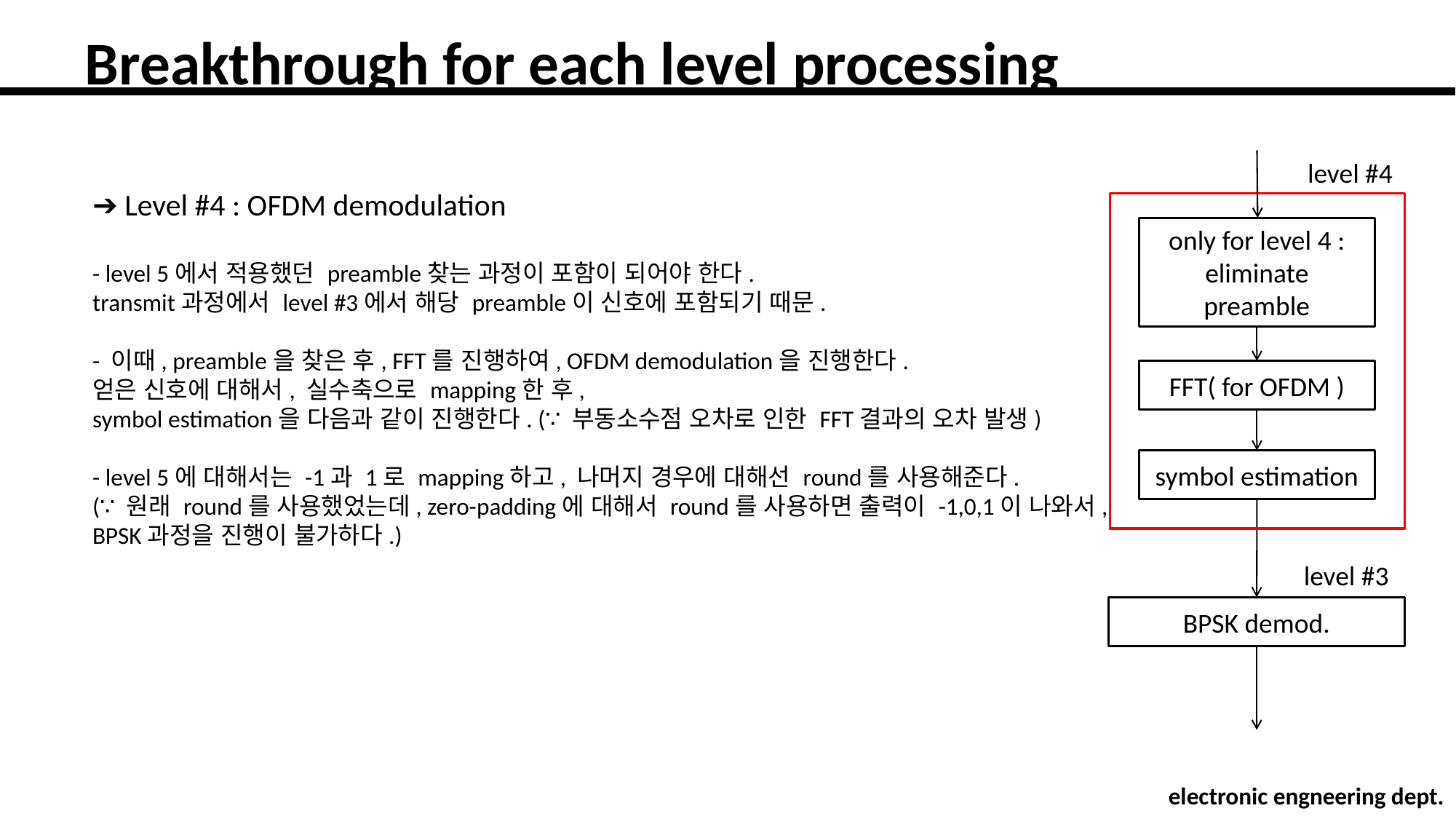

# Breakthrough for each level processing

level #4
➔ Level #4 : OFDM demodulation

- level 5에서 적용했던 preamble찾는 과정이 포함이 되어야 한다.
transmit과정에서 level #3에서 해당 preamble이 신호에 포함되기 때문.

- 이때, preamble을 찾은 후, FFT를 진행하여, OFDM demodulation을 진행한다.
얻은 신호에 대해서, 실수축으로 mapping한 후,
symbol estimation을 다음과 같이 진행한다. (∵ 부동소수점 오차로 인한 FFT결과의 오차 발생)

- level 5에 대해서는 -1과 1로 mapping하고, 나머지 경우에 대해선 round를 사용해준다.
(∵ 원래 round를 사용했었는데, zero-padding에 대해서 round를 사용하면 출력이 -1,0,1이 나와서,
BPSK과정을 진행이 불가하다.)

only for level 4 :
eliminate preamble
FFT( for OFDM )
symbol estimation
level #3
BPSK demod.
electronic engneering dept.